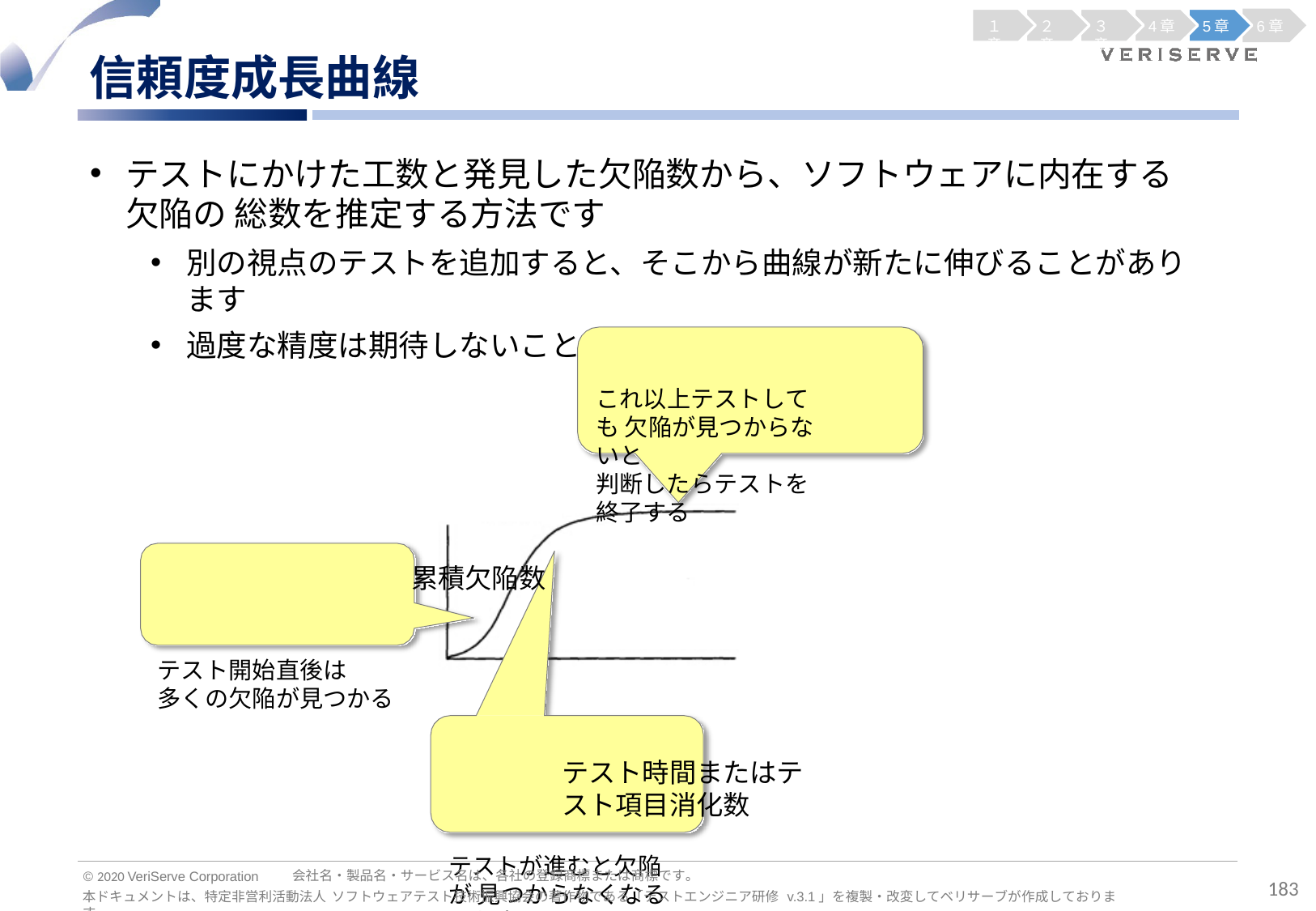

１章
２章
３章
4章
5章
6章
信頼度成長曲線

テストにかけた工数と発見した欠陥数から、ソフトウェアに内在する欠陥の 総数を推定する方法です
別の視点のテストを追加すると、そこから曲線が新たに伸びることがあります
過度な精度は期待しないこと
これ以上テストしても 欠陥が見つからないと
判断したらテストを終了する

累積欠陥数

テスト開始直後は
多くの欠陥が見つかる

テスト時間またはテスト項目消化数

テストが進むと欠陥が 見つからなくなる
＝収束する

会社名・製品名・サービス名は、各社の登録商標または商標です。
© 2020 VeriServe Corporation
183
本ドキュメントは、特定非営利活動法人 ソフトウェアテスト技術振興協会の著作物である「テストエンジニア研修 v.3.1」を複製・改変してベリサーブが作成しております。